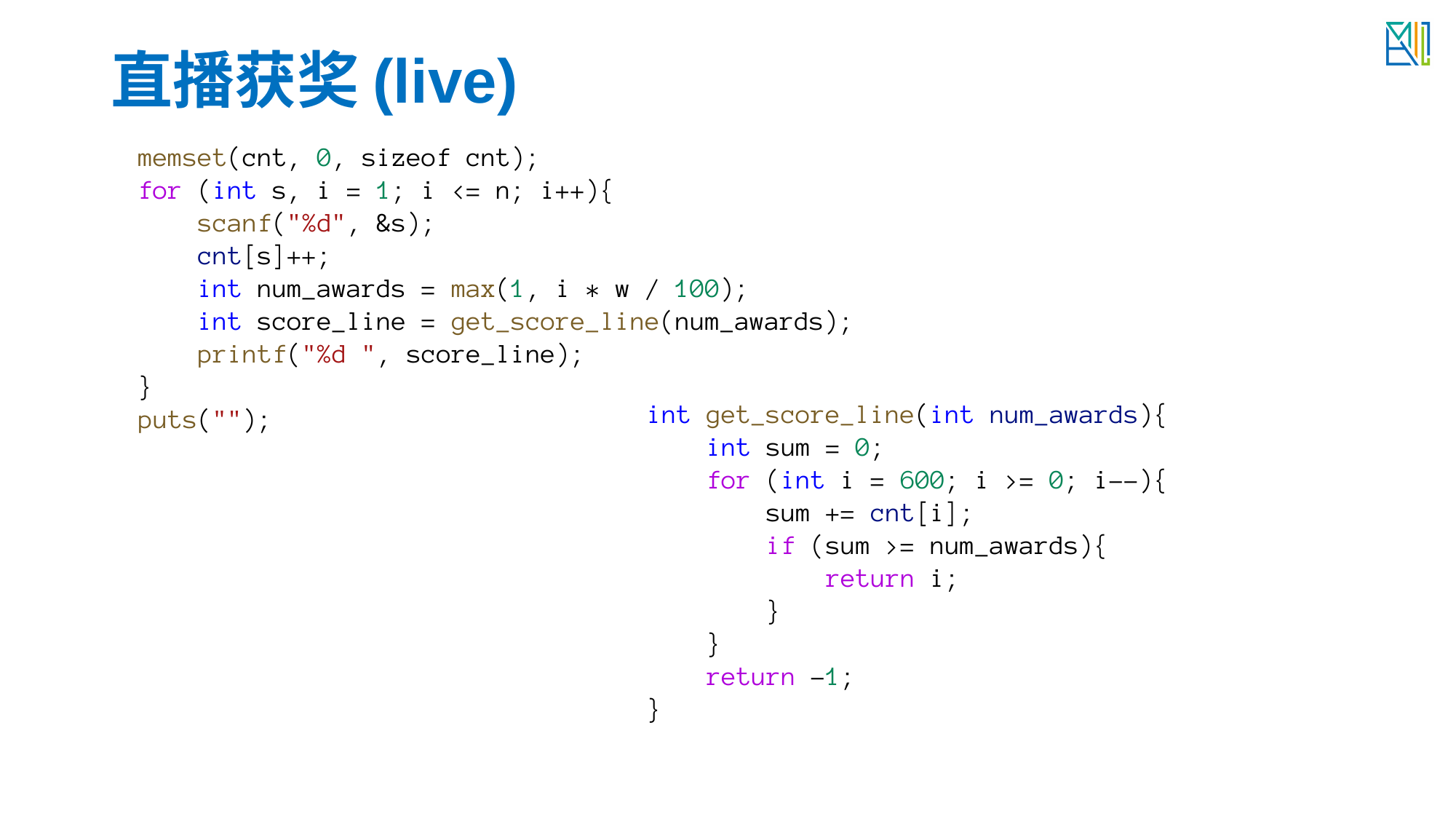

# 直播获奖(live)
        memset(cnt, 0, sizeof cnt);
        for (int s, i = 1; i <= n; i++){
            scanf("%d", &s);
            cnt[s]++;
            int num_awards = max(1, i * w / 100);
            int score_line = get_score_line(num_awards);
            printf("%d ", score_line);
        }
        puts("");
int get_score_line(int num_awards){
    int sum = 0;
    for (int i = 600; i >= 0; i--){
        sum += cnt[i];
        if (sum >= num_awards){
            return i;
        }
    }
    return -1;
}